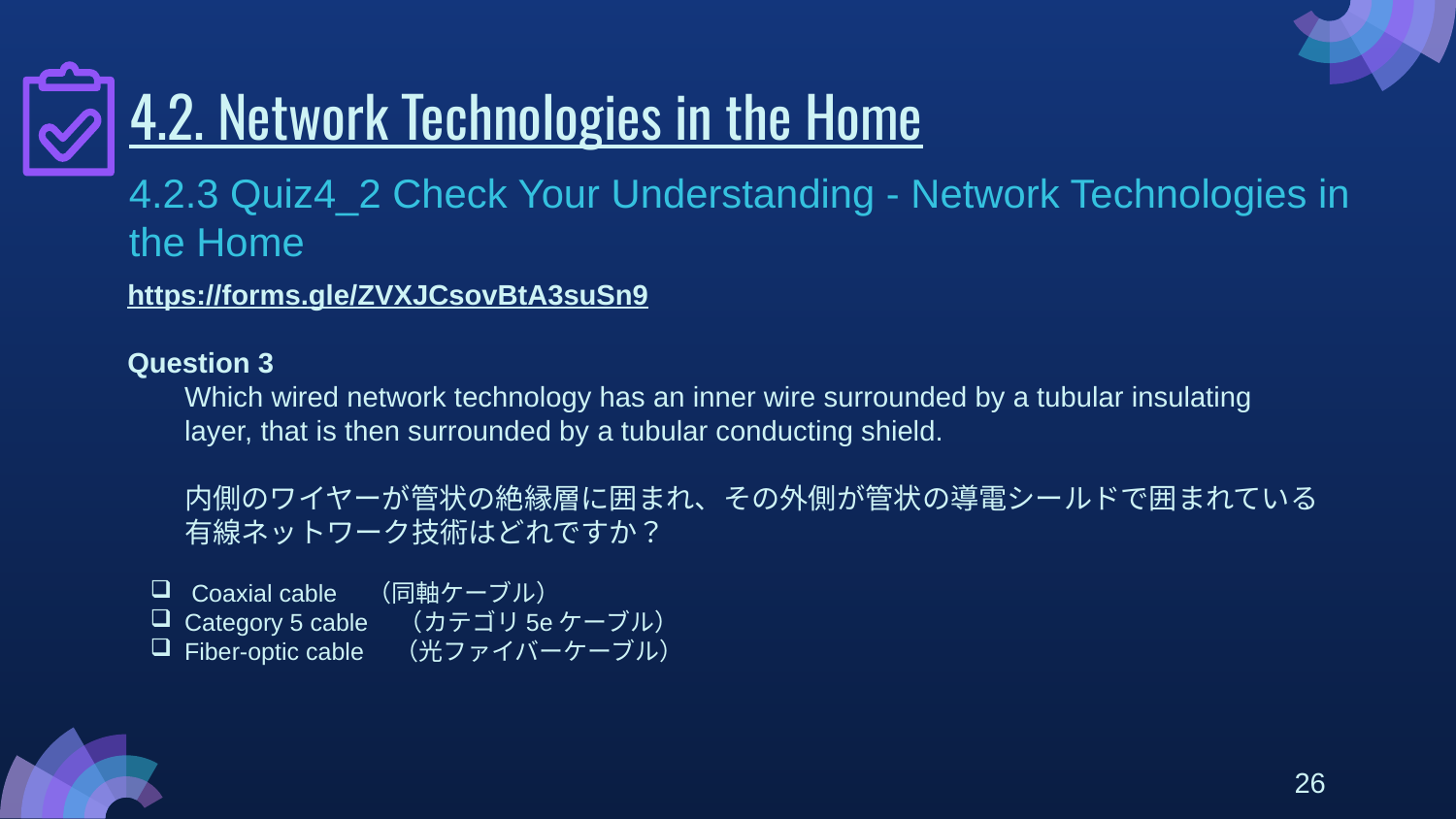

# 4.2. Network Technologies in the Home
4.2.3 Quiz4_2 Check Your Understanding - Network Technologies in the Home
https://forms.gle/ZVXJCsovBtA3suSn9

Question 3
Which wired network technology has an inner wire surrounded by a tubular insulating layer, that is then surrounded by a tubular conducting shield.

内側のワイヤーが管状の絶縁層に囲まれ、その外側が管状の導電シールドで囲まれている有線ネットワーク技術はどれですか？

 Coaxial cable　（同軸ケーブル）
Category 5 cable　（カテゴリ5eケーブル）
Fiber-optic cable　（光ファイバーケーブル）
26